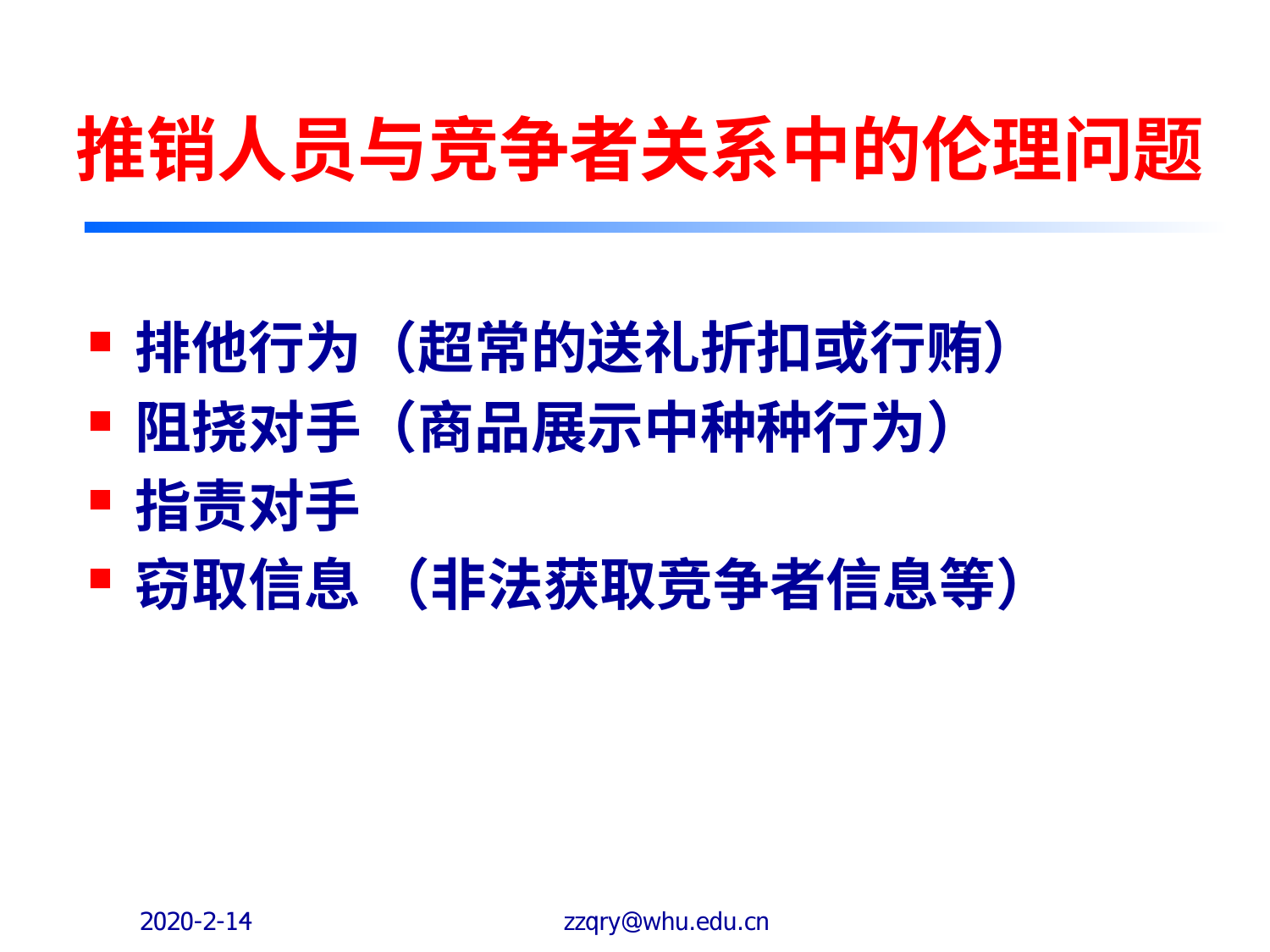

# 推销人员与竞争者关系中的伦理问题
排他行为（超常的送礼折扣或行贿）
阻挠对手（商品展示中种种行为）
指责对手
窃取信息 （非法获取竞争者信息等）
2020-2-14
zzqry@whu.edu.cn